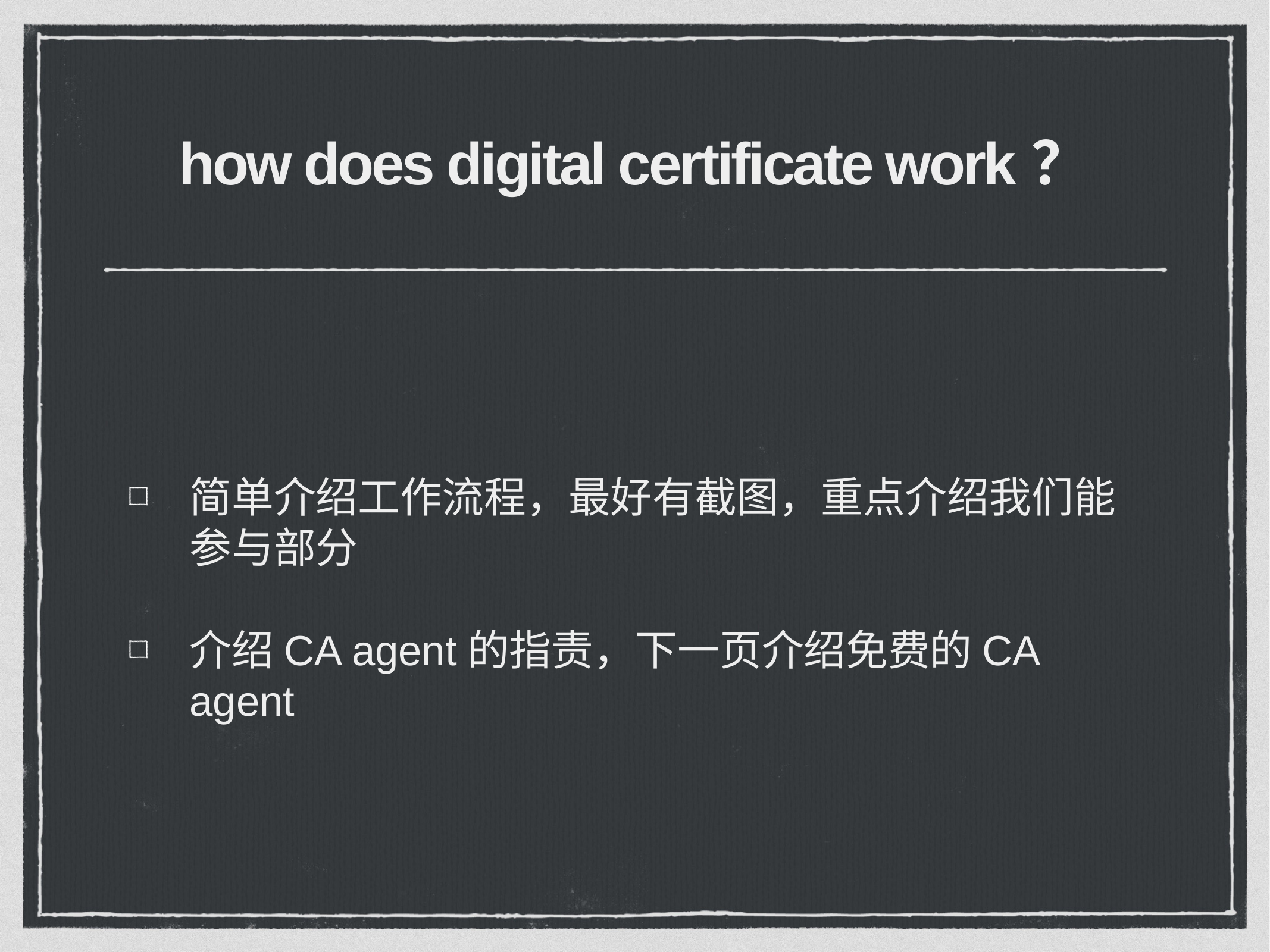

# how does digital certificate work？
简单介绍工作流程，最好有截图，重点介绍我们能参与部分
介绍CA agent的指责，下一页介绍免费的CA agent